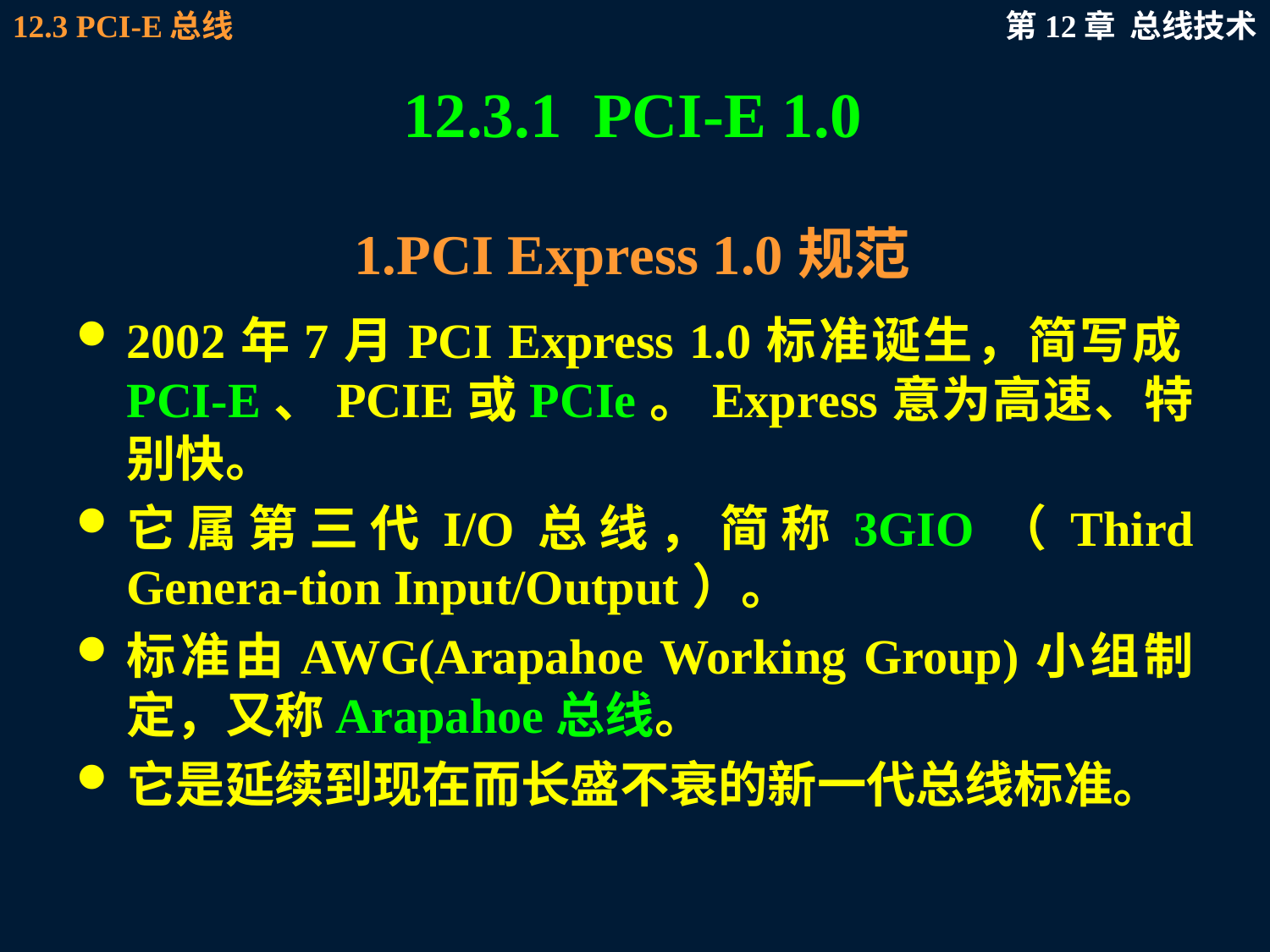

# 12.3.1  PCI-E 1.0 1.PCI Express 1.0规范
2002年7月PCI Express 1.0标准诞生，简写成PCI-E、PCIE或PCIe。Express意为高速、特别快。
它属第三代I/O总线，简称3GIO（Third Genera-tion Input/Output）。
标准由AWG(Arapahoe Working Group)小组制定，又称Arapahoe总线。
它是延续到现在而长盛不衰的新一代总线标准。